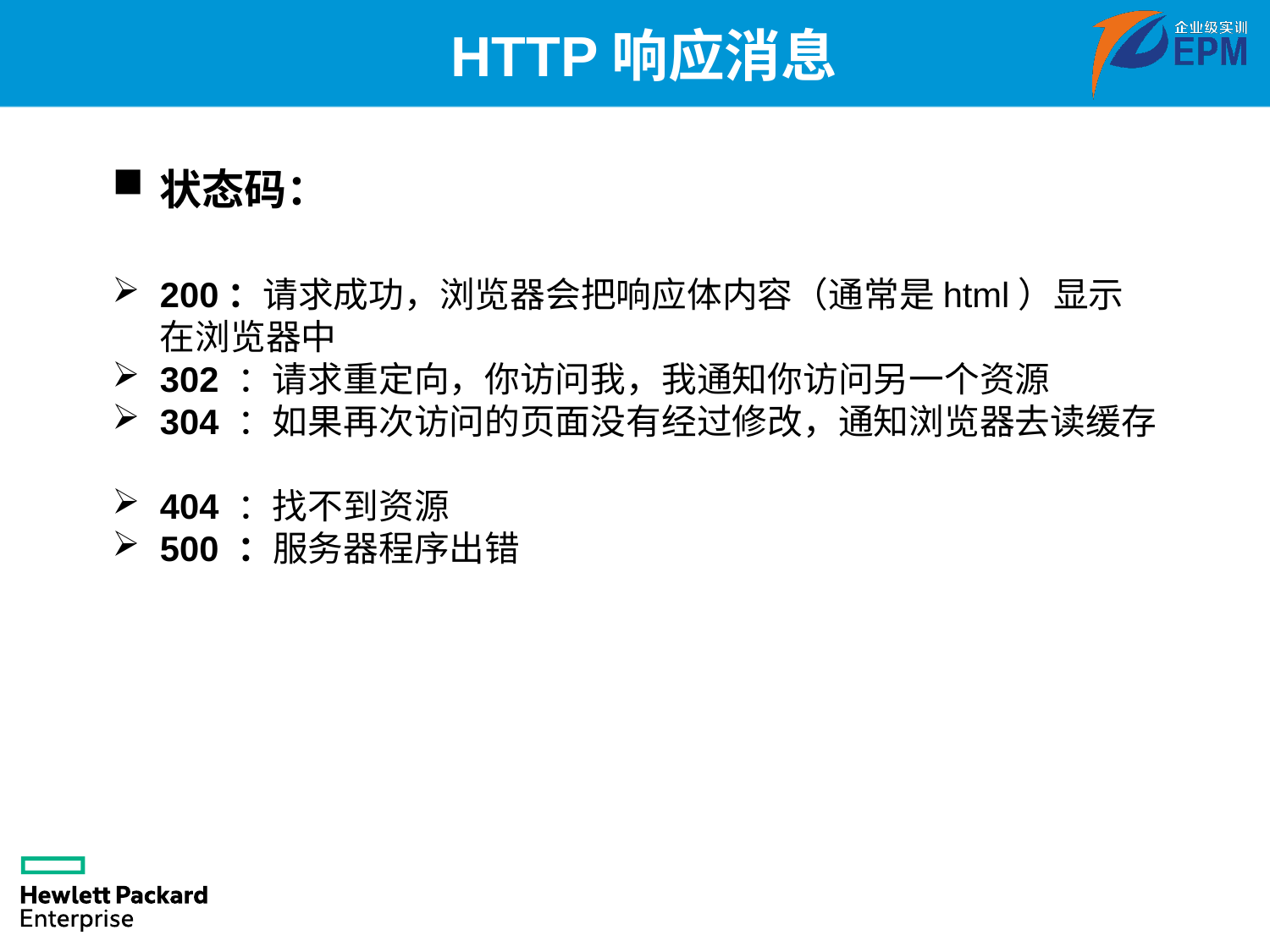

# HTTP响应消息
状态码：

200：请求成功，浏览器会把响应体内容（通常是html）显示在浏览器中
302 ：请求重定向，你访问我，我通知你访问另一个资源
304 ：如果再次访问的页面没有经过修改，通知浏览器去读缓存
404 ：找不到资源
500 ：服务器程序出错